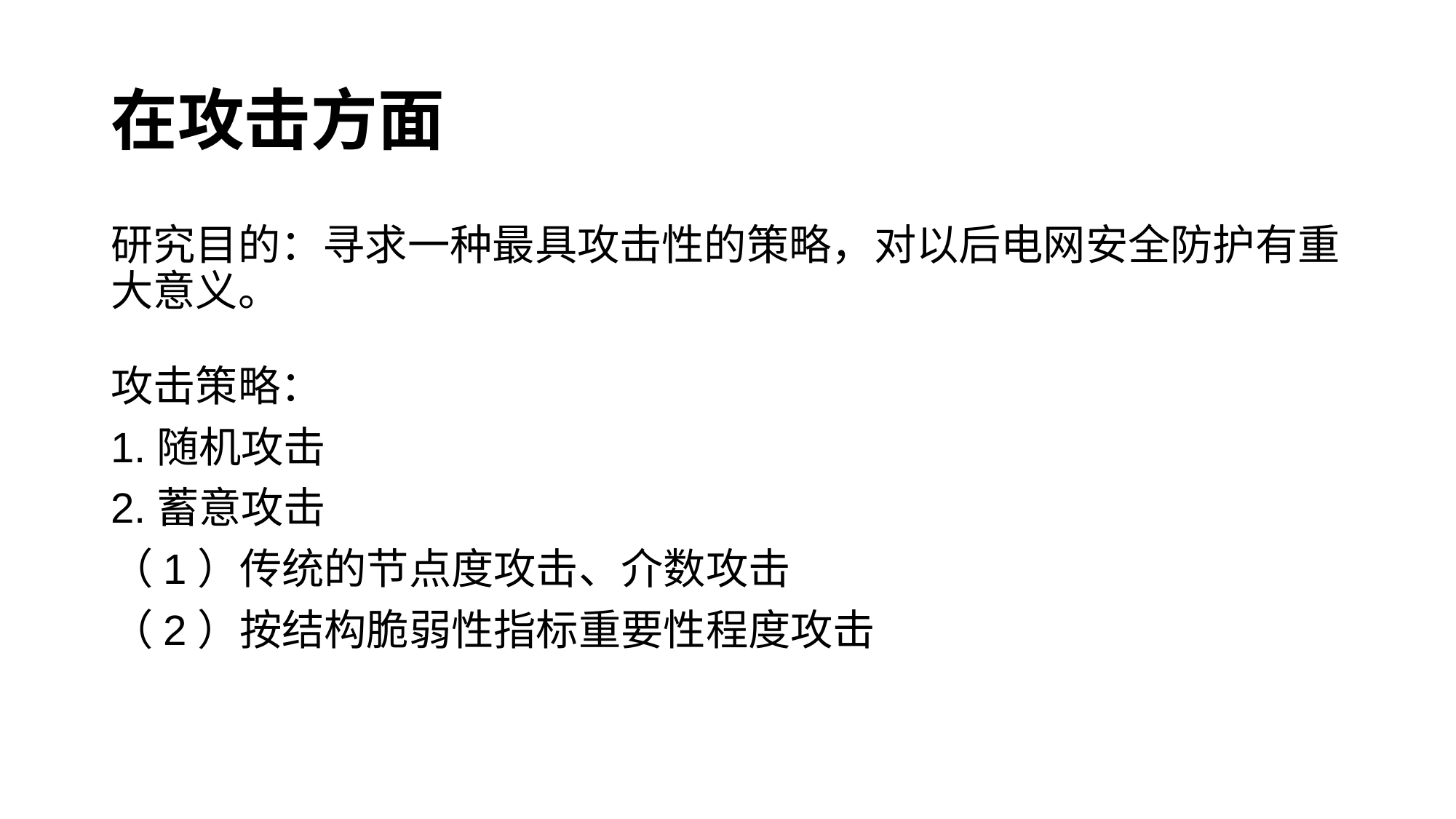

# 在攻击方面
研究目的：寻求一种最具攻击性的策略，对以后电网安全防护有重大意义。
攻击策略：
1.随机攻击
2.蓄意攻击
（1）传统的节点度攻击、介数攻击
（2）按结构脆弱性指标重要性程度攻击